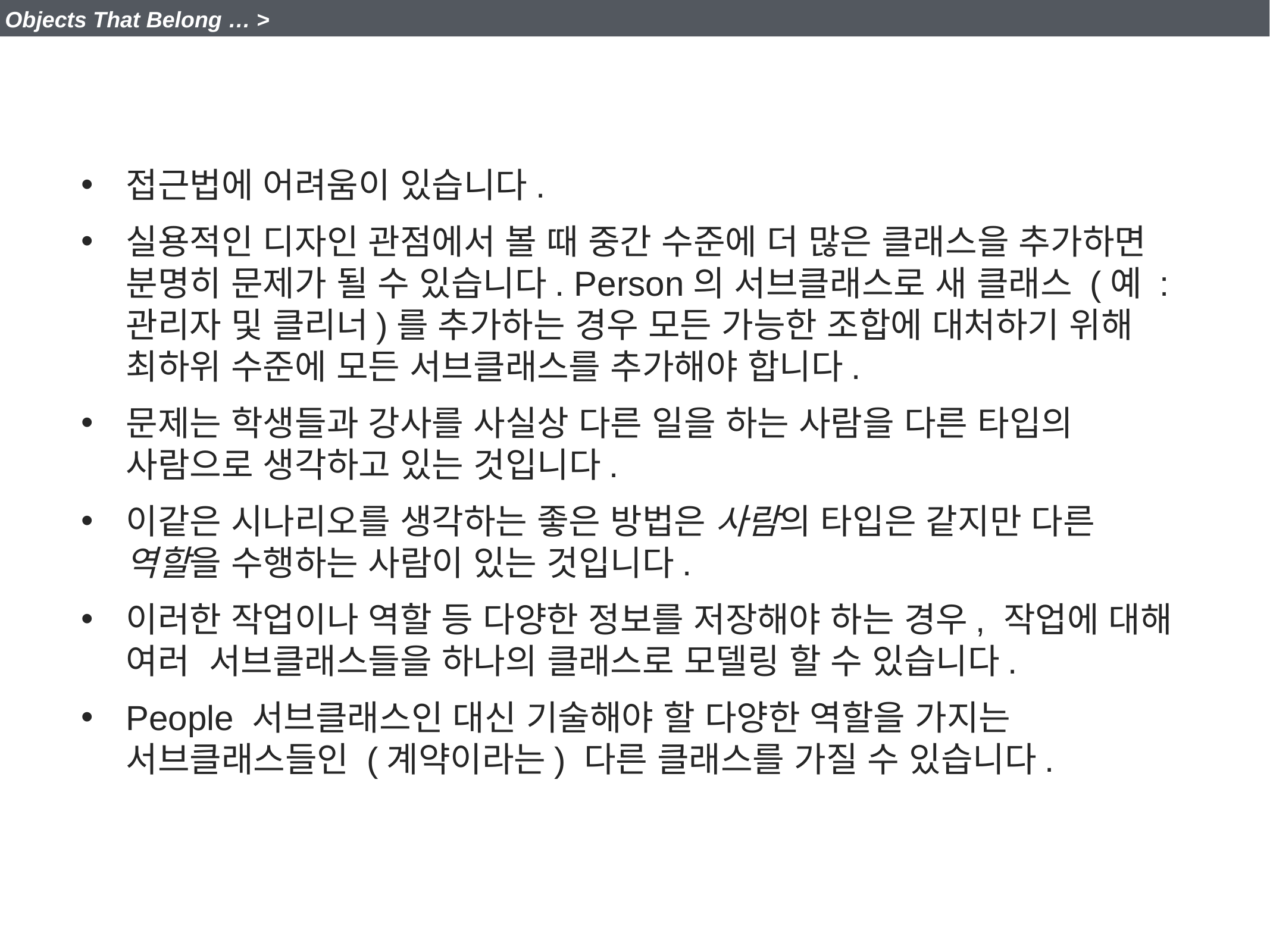

Objects That Belong … >
접근법에 어려움이 있습니다.
실용적인 디자인 관점에서 볼 때 중간 수준에 더 많은 클래스을 추가하면 분명히 문제가 될 수 있습니다. Person의 서브클래스로 새 클래스 (예 : 관리자 및 클리너)를 추가하는 경우 모든 가능한 조합에 대처하기 위해 최하위 수준에 모든 서브클래스를 추가해야 합니다.
문제는 학생들과 강사를 사실상 다른 일을 하는 사람을 다른 타입의 사람으로 생각하고 있는 것입니다.
이같은 시나리오를 생각하는 좋은 방법은 사람의 타입은 같지만 다른 역할을 수행하는 사람이 있는 것입니다.
이러한 작업이나 역할 등 다양한 정보를 저장해야 하는 경우, 작업에 대해 여러  서브클래스들을 하나의 클래스로 모델링 할 수 있습니다.
People 서브클래스인 대신 기술해야 할 다양한 역할을 가지는 서브클래스들인 (계약이라는) 다른 클래스를 가질 수 있습니다.